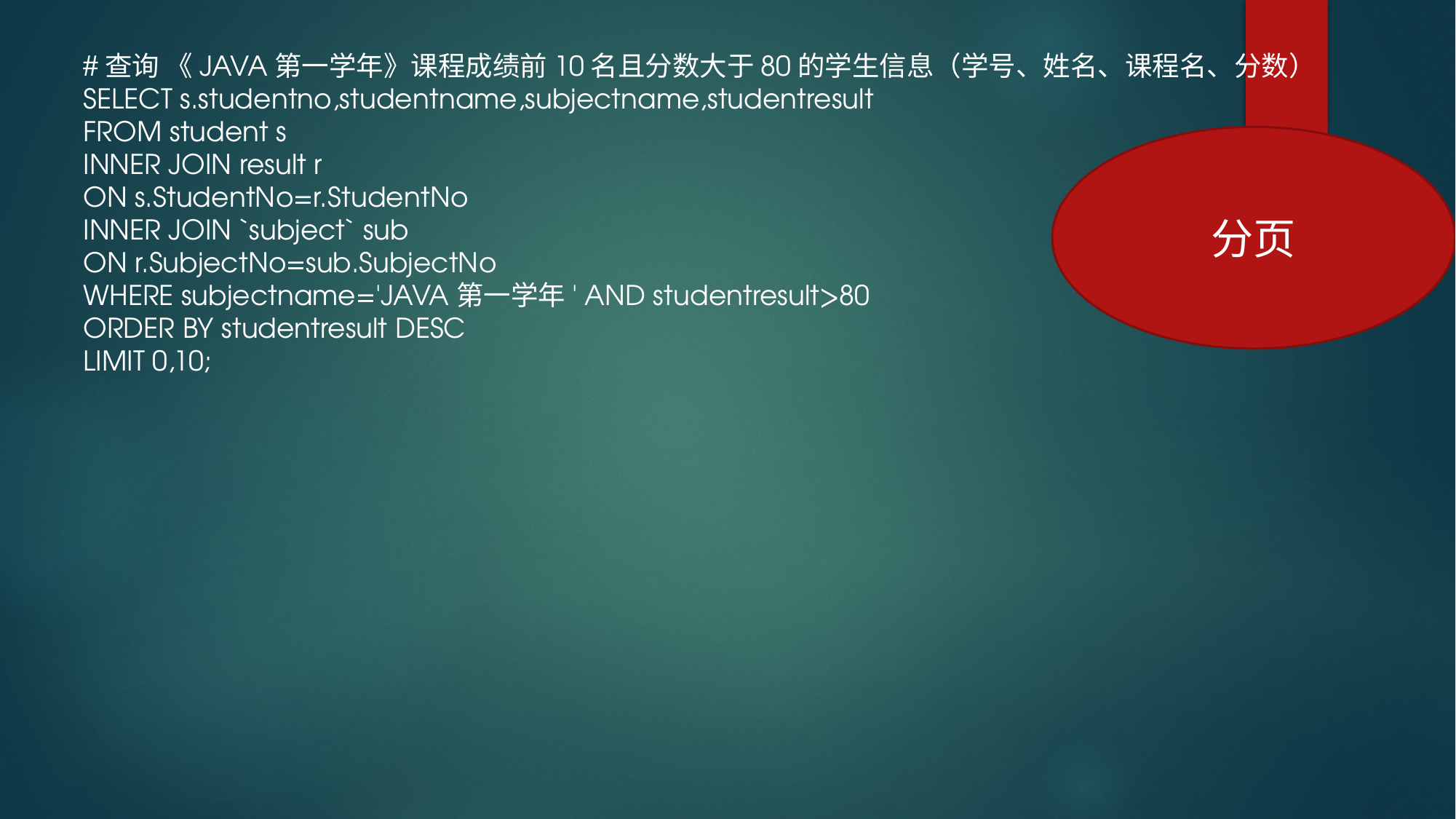

#查询 《JAVA第一学年》课程成绩前10名且分数大于80的学生信息（学号、姓名、课程名、分数）
SELECT s.studentno,studentname,subjectname,studentresult
FROM student s
INNER JOIN result r
ON s.StudentNo=r.StudentNo
INNER JOIN `subject` sub
ON r.SubjectNo=sub.SubjectNo
WHERE subjectname='JAVA第一学年' AND studentresult>80
ORDER BY studentresult DESC
LIMIT 0,10;

分页